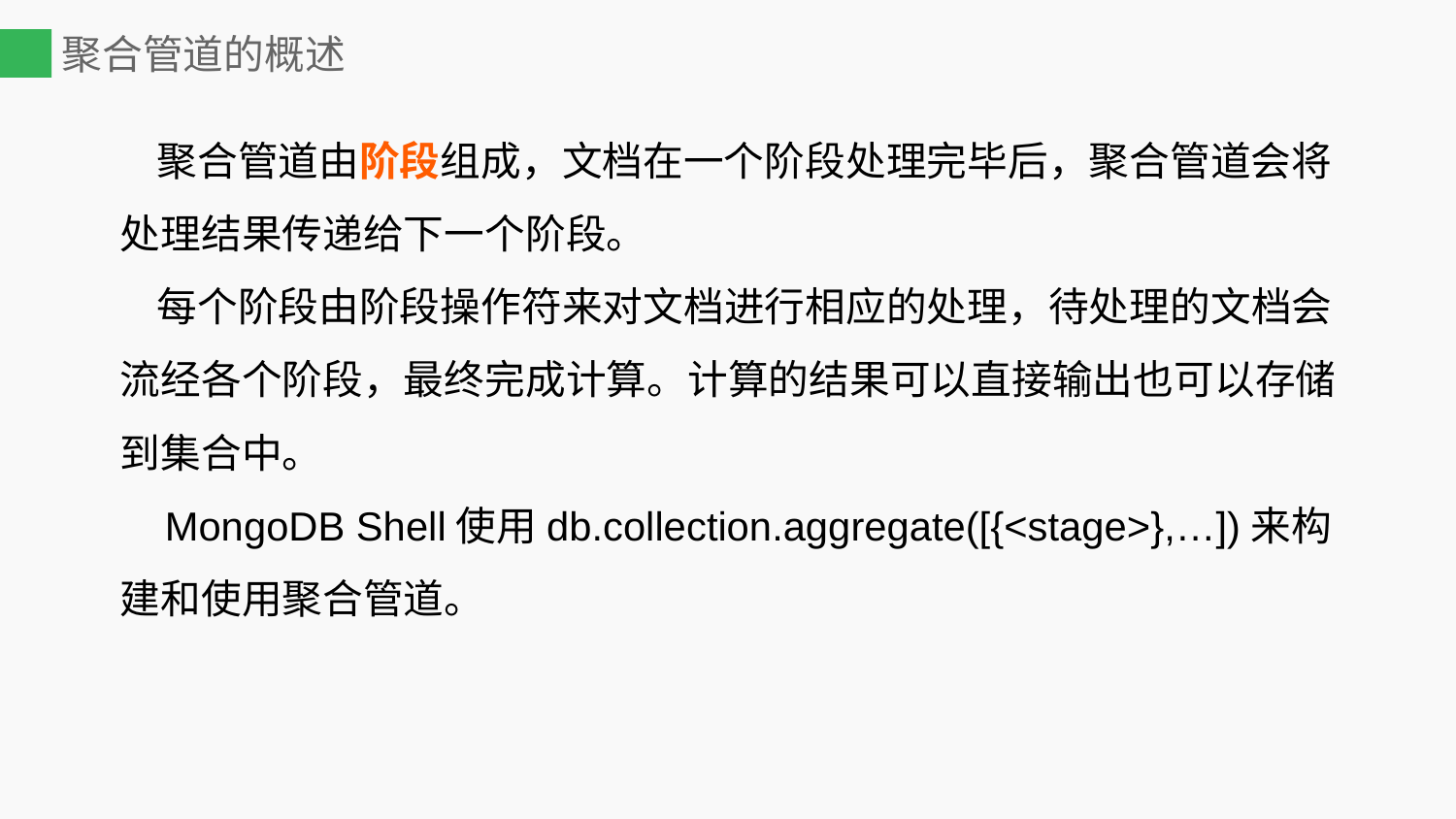

# 聚合管道的概述
   聚合管道由阶段组成，文档在一个阶段处理完毕后，聚合管道会将处理结果传递给下一个阶段。
   每个阶段由阶段操作符来对文档进行相应的处理，待处理的文档会流经各个阶段，最终完成计算。计算的结果可以直接输出也可以存储到集合中。
    MongoDB Shell使用db.collection.aggregate([{<stage>},…])来构建和使用聚合管道。